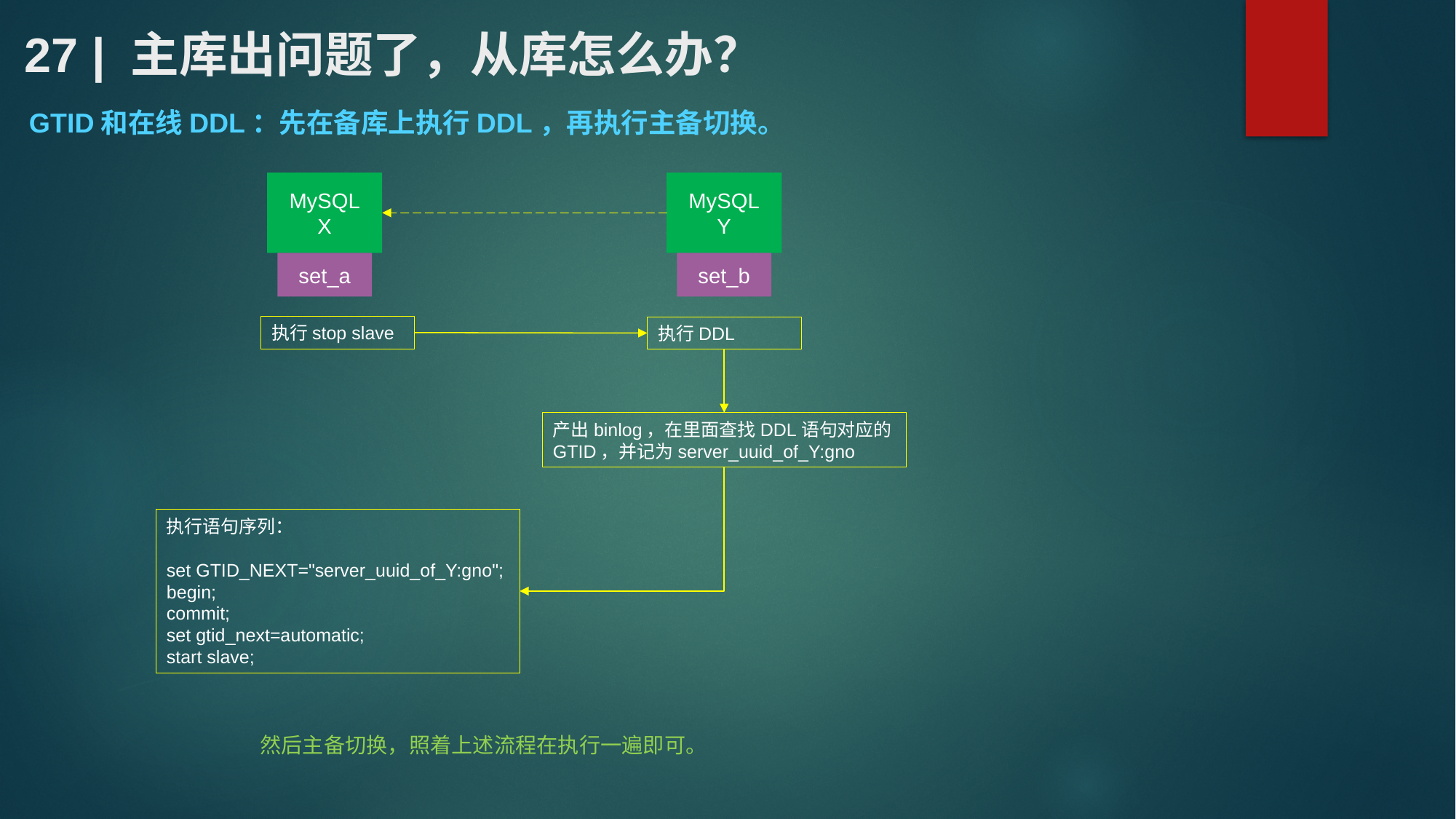

# 27 | 主库出问题了，从库怎么办？
GTID和在线DDL：先在备库上执行DDL，再执行主备切换。
MySQL
X
MySQL
Y
set_a
set_b
执行stop slave
执行DDL
产出binlog，在里面查找DDL语句对应的GTID，并记为server_uuid_of_Y:gno
执行语句序列：

set GTID_NEXT="server_uuid_of_Y:gno";
begin;
commit;
set gtid_next=automatic;
start slave;
然后主备切换，照着上述流程在执行一遍即可。